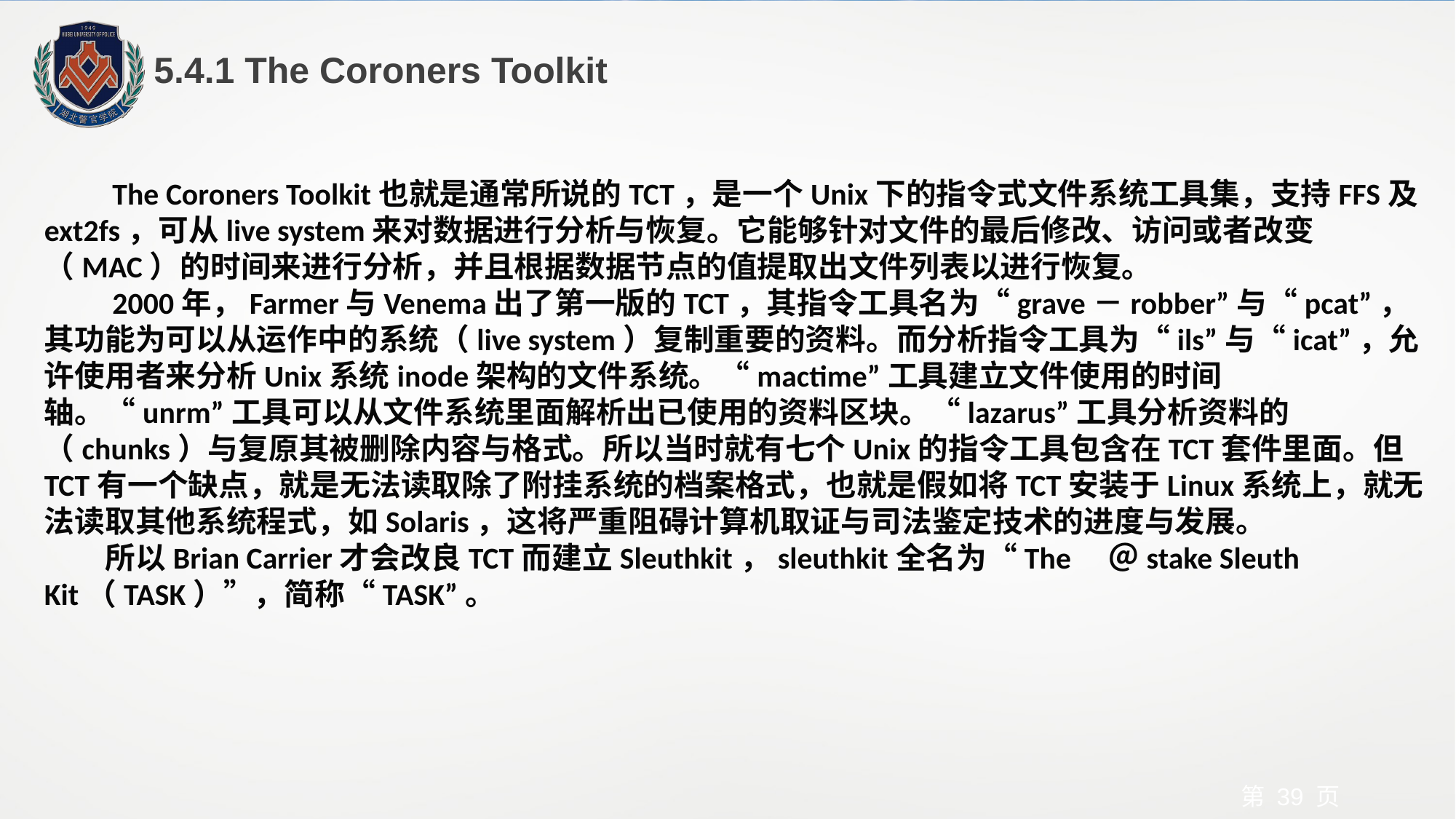

5.4.1 The Coroners Toolkit
　　The Coroners Toolkit也就是通常所说的TCT，是一个Unix下的指令式文件系统工具集，支持FFS及ext2fs，可从live system来对数据进行分析与恢复。它能够针对文件的最后修改、访问或者改变（MAC）的时间来进行分析，并且根据数据节点的值提取出文件列表以进行恢复。
　　2000年，Farmer与Venema出了第一版的TCT，其指令工具名为“grave－robber”与“pcat”，其功能为可以从运作中的系统（live system）复制重要的资料。而分析指令工具为“ils”与“icat”，允许使用者来分析Unix系统inode架构的文件系统。“mactime”工具建立文件使用的时间轴。“unrm”工具可以从文件系统里面解析出已使用的资料区块。“lazarus”工具分析资料的（chunks）与复原其被删除内容与格式。所以当时就有七个Unix的指令工具包含在TCT套件里面。但TCT有一个缺点，就是无法读取除了附挂系统的档案格式，也就是假如将TCT安装于Linux系统上，就无法读取其他系统程式，如Solaris，这将严重阻碍计算机取证与司法鉴定技术的进度与发展。
　　所以Brian Carrier才会改良TCT而建立Sleuthkit，sleuthkit全名为“The　＠stake Sleuth Kit（TASK）”，简称“TASK”。